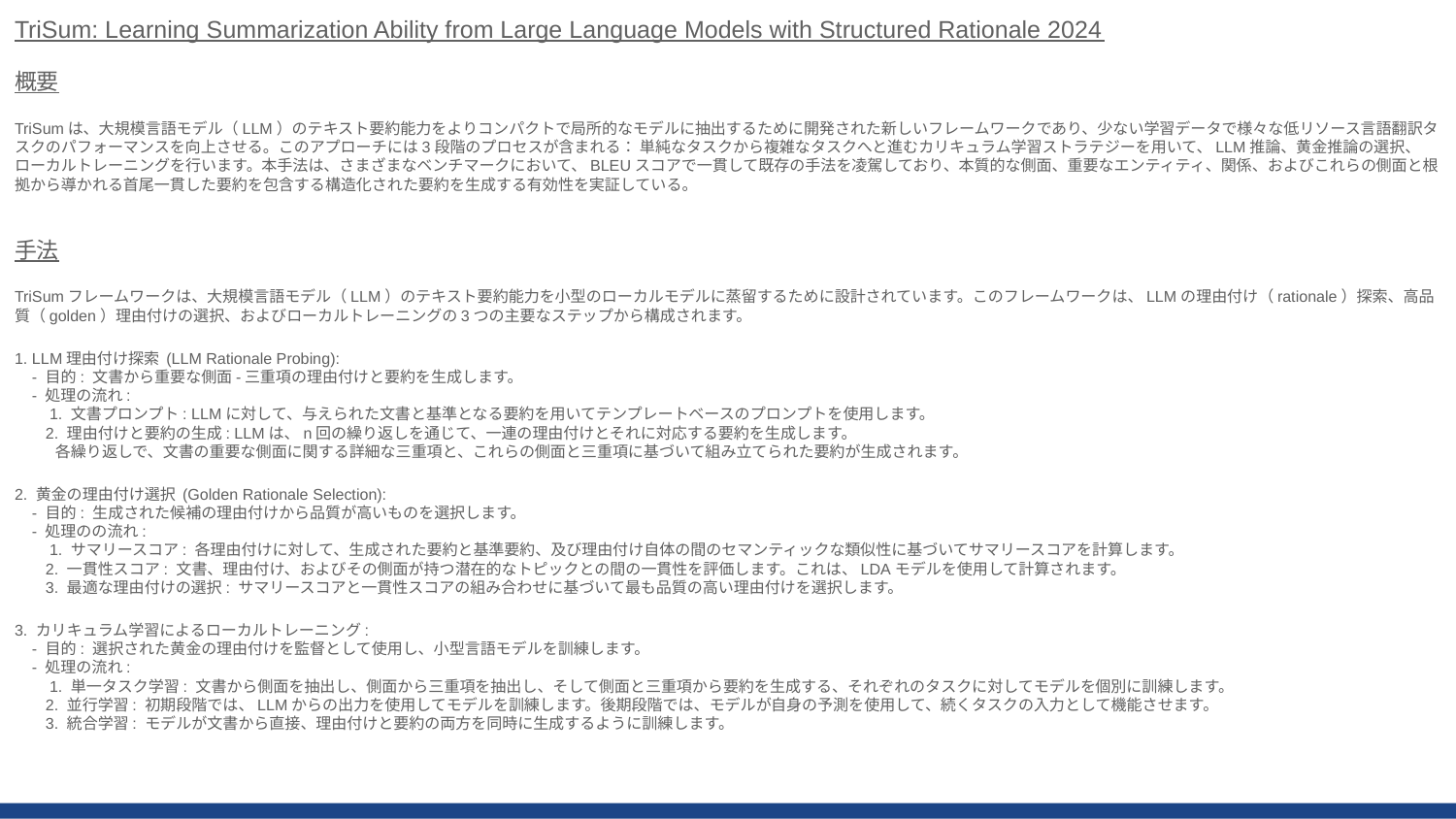

TriSum: Learning Summarization Ability from Large Language Models with Structured Rationale 2024
概要
TriSumは、大規模言語モデル（LLM）のテキスト要約能力をよりコンパクトで局所的なモデルに抽出するために開発された新しいフレームワークであり、少ない学習データで様々な低リソース言語翻訳タスクのパフォーマンスを向上させる。このアプローチには3段階のプロセスが含まれる： 単純なタスクから複雑なタスクへと進むカリキュラム学習ストラテジーを用いて、LLM推論、黄金推論の選択、ローカルトレーニングを行います。本手法は、さまざまなベンチマークにおいて、BLEUスコアで一貫して既存の手法を凌駕しており、本質的な側面、重要なエンティティ、関係、およびこれらの側面と根拠から導かれる首尾一貫した要約を包含する構造化された要約を生成する有効性を実証している。
手法
TriSumフレームワークは、大規模言語モデル（LLM）のテキスト要約能力を小型のローカルモデルに蒸留するために設計されています。このフレームワークは、LLMの理由付け（rationale）探索、高品質（golden）理由付けの選択、およびローカルトレーニングの3つの主要なステップから構成されます。
1. LLM理由付け探索 (LLM Rationale Probing):
    - 目的: 文書から重要な側面-三重項の理由付けと要約を生成します。
    - 処理の流れ:
        1. 文書プロンプト: LLMに対して、与えられた文書と基準となる要約を用いてテンプレートベースのプロンプトを使用します。
        2. 理由付けと要約の生成: LLMは、n回の繰り返しを通じて、一連の理由付けとそれに対応する要約を生成します。
            各繰り返しで、文書の重要な側面に関する詳細な三重項と、これらの側面と三重項に基づいて組み立てられた要約が生成されます。
2. 黄金の理由付け選択 (Golden Rationale Selection):
    - 目的: 生成された候補の理由付けから品質が高いものを選択します。
    - 処理のの流れ:
        1. サマリースコア: 各理由付けに対して、生成された要約と基準要約、及び理由付け自体の間のセマンティックな類似性に基づいてサマリースコアを計算します。
        2. 一貫性スコア: 文書、理由付け、およびその側面が持つ潜在的なトピックとの間の一貫性を評価します。これは、LDAモデルを使用して計算されます。
        3. 最適な理由付けの選択: サマリースコアと一貫性スコアの組み合わせに基づいて最も品質の高い理由付けを選択します。
3. カリキュラム学習によるローカルトレーニング:
    - 目的: 選択された黄金の理由付けを監督として使用し、小型言語モデルを訓練します。
    - 処理の流れ:
        1. 単一タスク学習: 文書から側面を抽出し、側面から三重項を抽出し、そして側面と三重項から要約を生成する、それぞれのタスクに対してモデルを個別に訓練します。
        2. 並行学習: 初期段階では、LLMからの出力を使用してモデルを訓練します。後期段階では、モデルが自身の予測を使用して、続くタスクの入力として機能させます。
        3. 統合学習: モデルが文書から直接、理由付けと要約の両方を同時に生成するように訓練します。